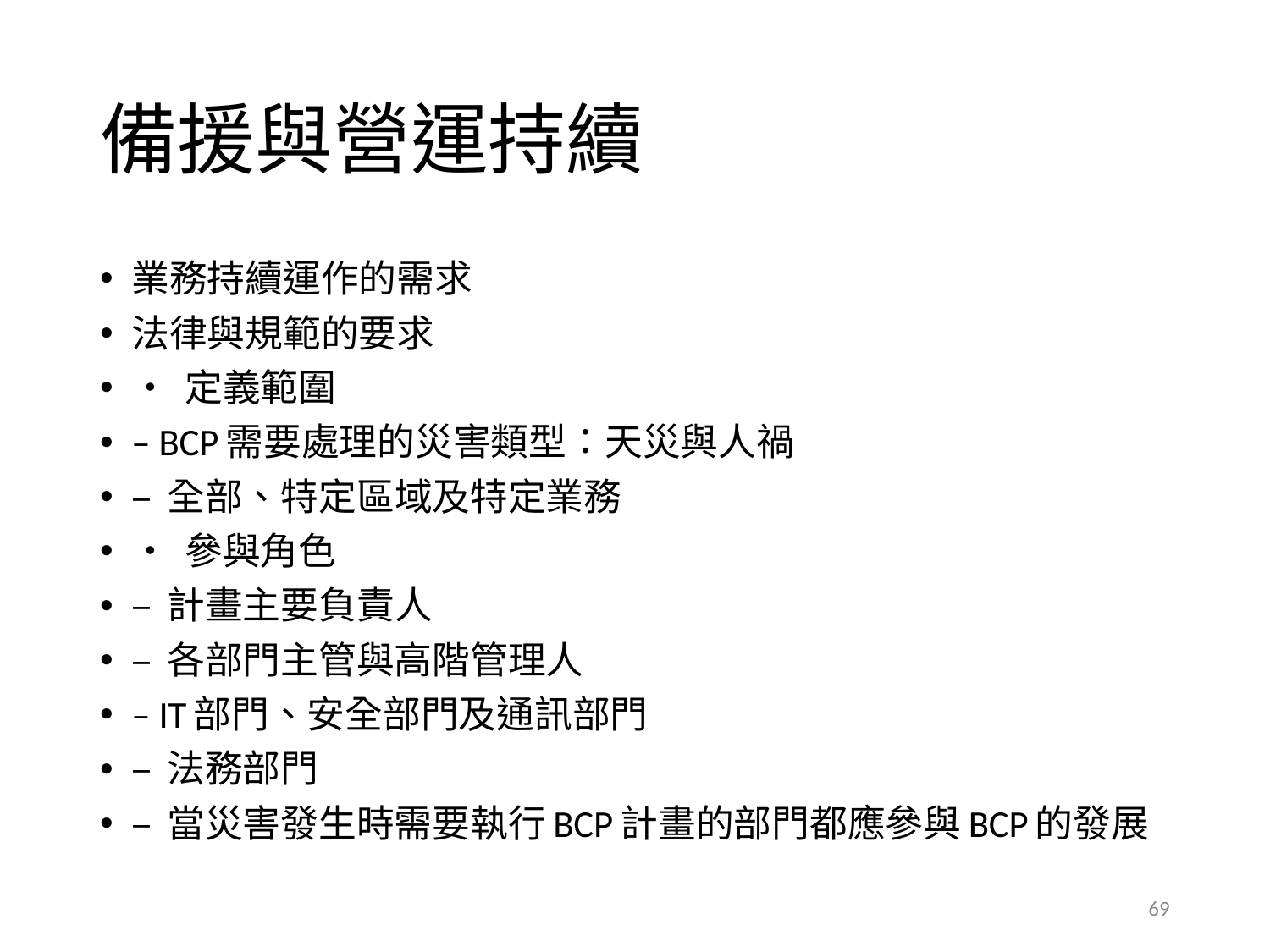

# 備援與營運持續
業務持續運作的需求
法律與規範的要求
• 定義範圍
– BCP需要處理的災害類型：天災與人禍
– 全部、特定區域及特定業務
• 參與角色
– 計畫主要負責人
– 各部門主管與高階管理人
– IT部門、安全部門及通訊部門
– 法務部門
– 當災害發生時需要執行BCP計畫的部門都應參與BCP的發展
69